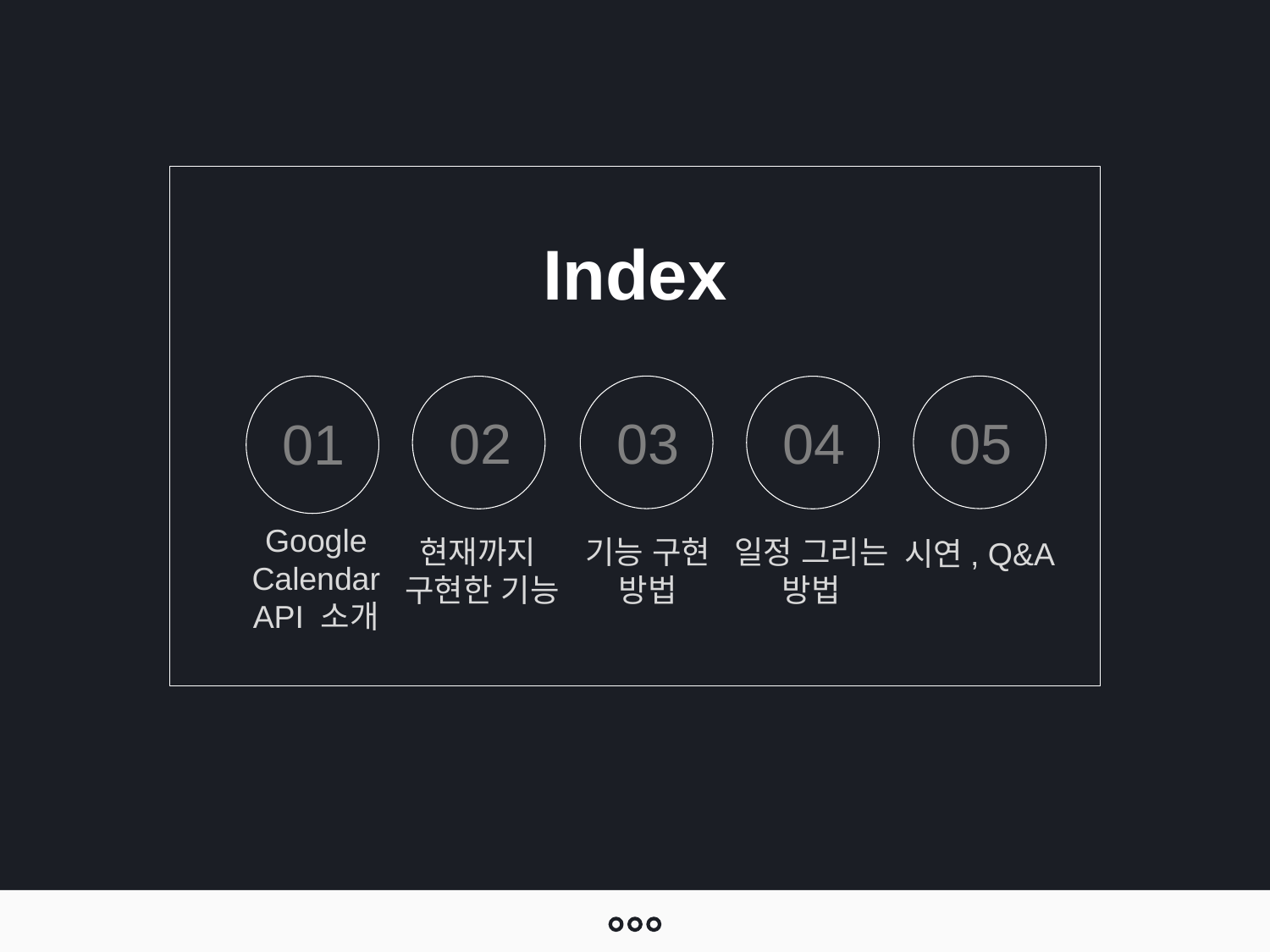

Index

03

05

02

04
01
Google Calendar API 소개
현재까지
구현한 기능
기능 구현 방법
일정 그리는 방법
시연, Q&A